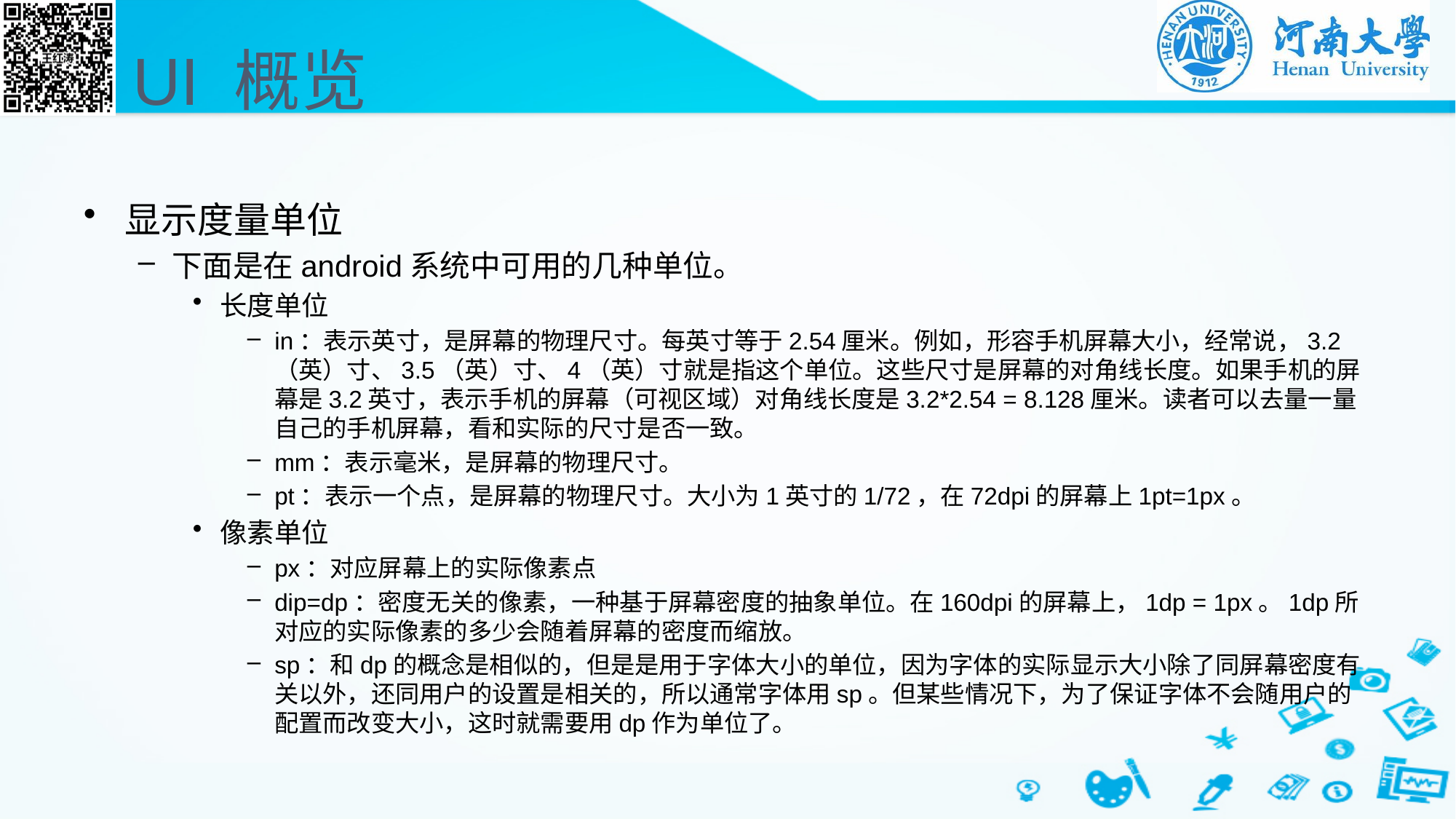

# UI 概览
显示度量单位
下面是在android系统中可用的几种单位。
长度单位
in：表示英寸，是屏幕的物理尺寸。每英寸等于2.54厘米。例如，形容手机屏幕大小，经常说，3.2（英）寸、3.5（英）寸、4（英）寸就是指这个单位。这些尺寸是屏幕的对角线长度。如果手机的屏幕是3.2英寸，表示手机的屏幕（可视区域）对角线长度是3.2*2.54 = 8.128厘米。读者可以去量一量自己的手机屏幕，看和实际的尺寸是否一致。
mm：表示毫米，是屏幕的物理尺寸。
pt：表示一个点，是屏幕的物理尺寸。大小为1英寸的1/72，在72dpi的屏幕上1pt=1px。
像素单位
px：对应屏幕上的实际像素点
dip=dp：密度无关的像素，一种基于屏幕密度的抽象单位。在160dpi的屏幕上，1dp = 1px。1dp所对应的实际像素的多少会随着屏幕的密度而缩放。
sp：和dp的概念是相似的，但是是用于字体大小的单位，因为字体的实际显示大小除了同屏幕密度有关以外，还同用户的设置是相关的，所以通常字体用sp。但某些情况下，为了保证字体不会随用户的配置而改变大小，这时就需要用dp作为单位了。